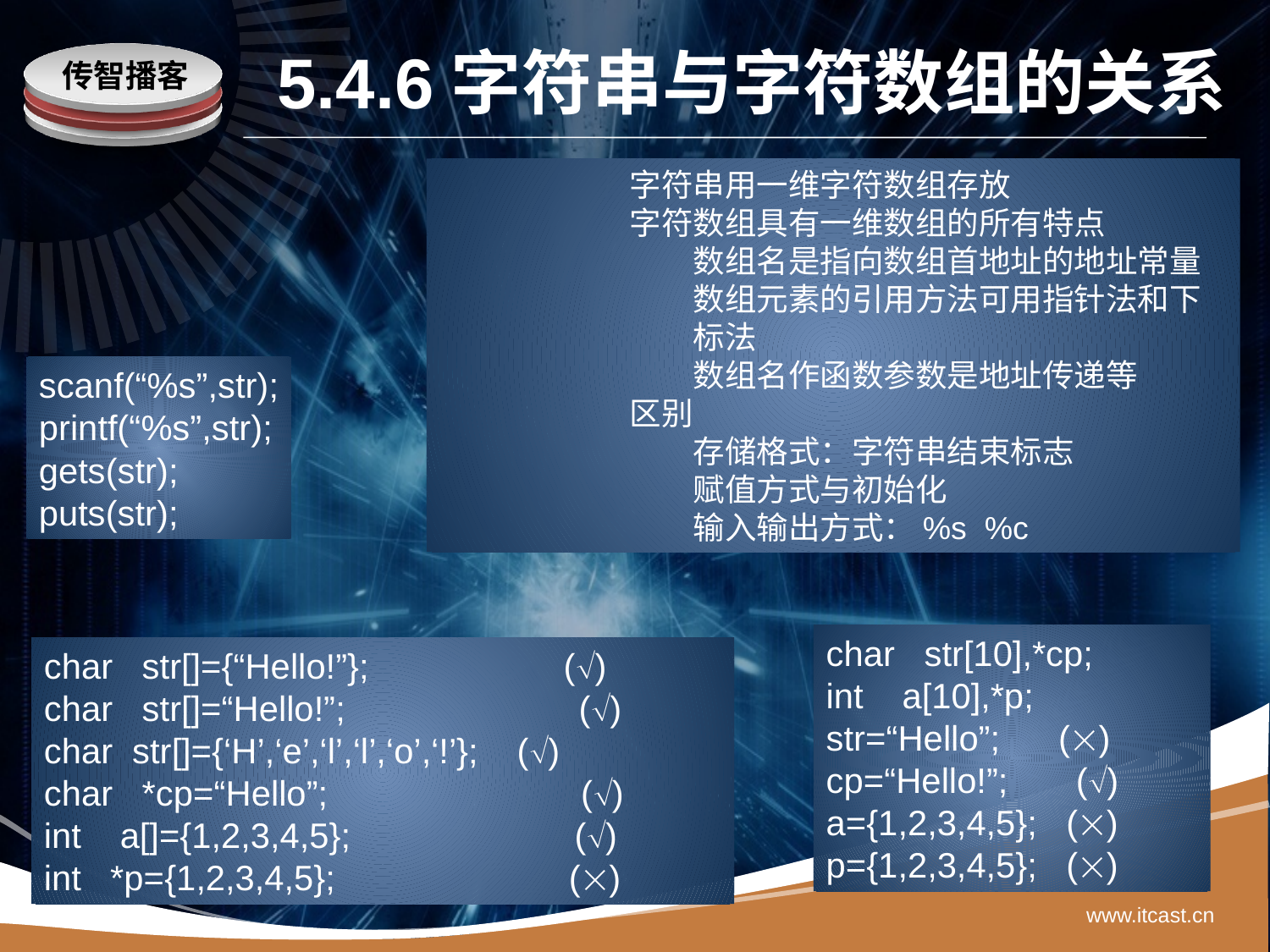

# 5.4.6字符串与字符数组的关系
字符串用一维字符数组存放
字符数组具有一维数组的所有特点
数组名是指向数组首地址的地址常量
数组元素的引用方法可用指针法和下标法
数组名作函数参数是地址传递等
区别
存储格式：字符串结束标志
赋值方式与初始化
输入输出方式：%s  %c
scanf(“%s”,str);
printf(“%s”,str);
gets(str);
puts(str);
char   str[10],*cp;
int    a[10],*p;
str=“Hello”;      (×)
cp=“Hello!”;       (√)
a={1,2,3,4,5};   (×)
p={1,2,3,4,5};   (×)
char   str[]={“Hello!”};                    (√)
char   str[]=“Hello!”;                        (√)
char  str[]={‘H’,‘e’,‘l’,‘l’,‘o’,‘!’};    (√)
char   *cp=“Hello”;                          (√)
int    a[]={1,2,3,4,5};                       (√)
int   *p={1,2,3,4,5};                        (×)
www.itcast.cn